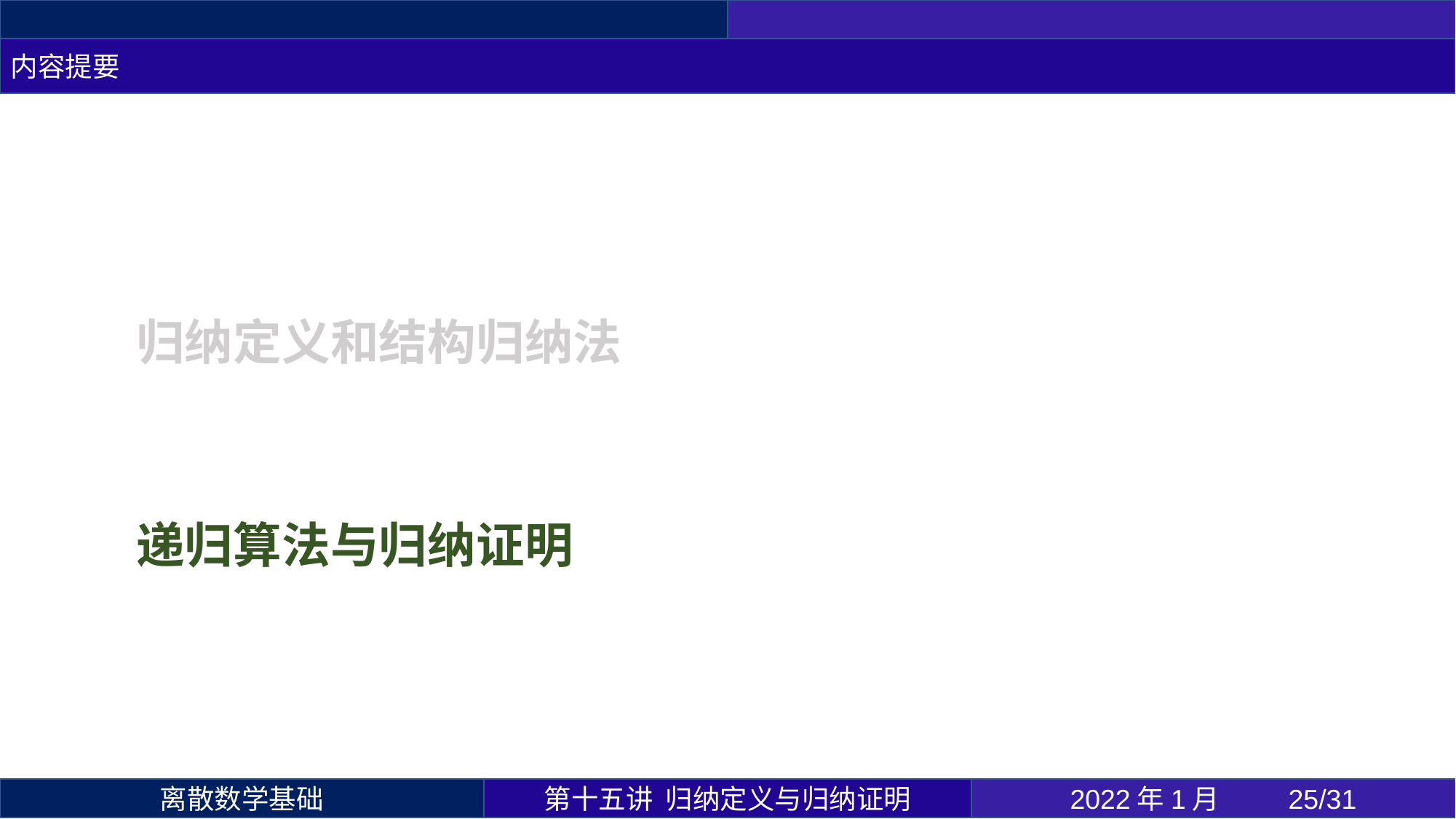

内容提要
归纳定义和结构归纳法
递归算法与归纳证明
第十五讲  归纳定义与归纳证明
2022年1月 	25/31
离散数学基础